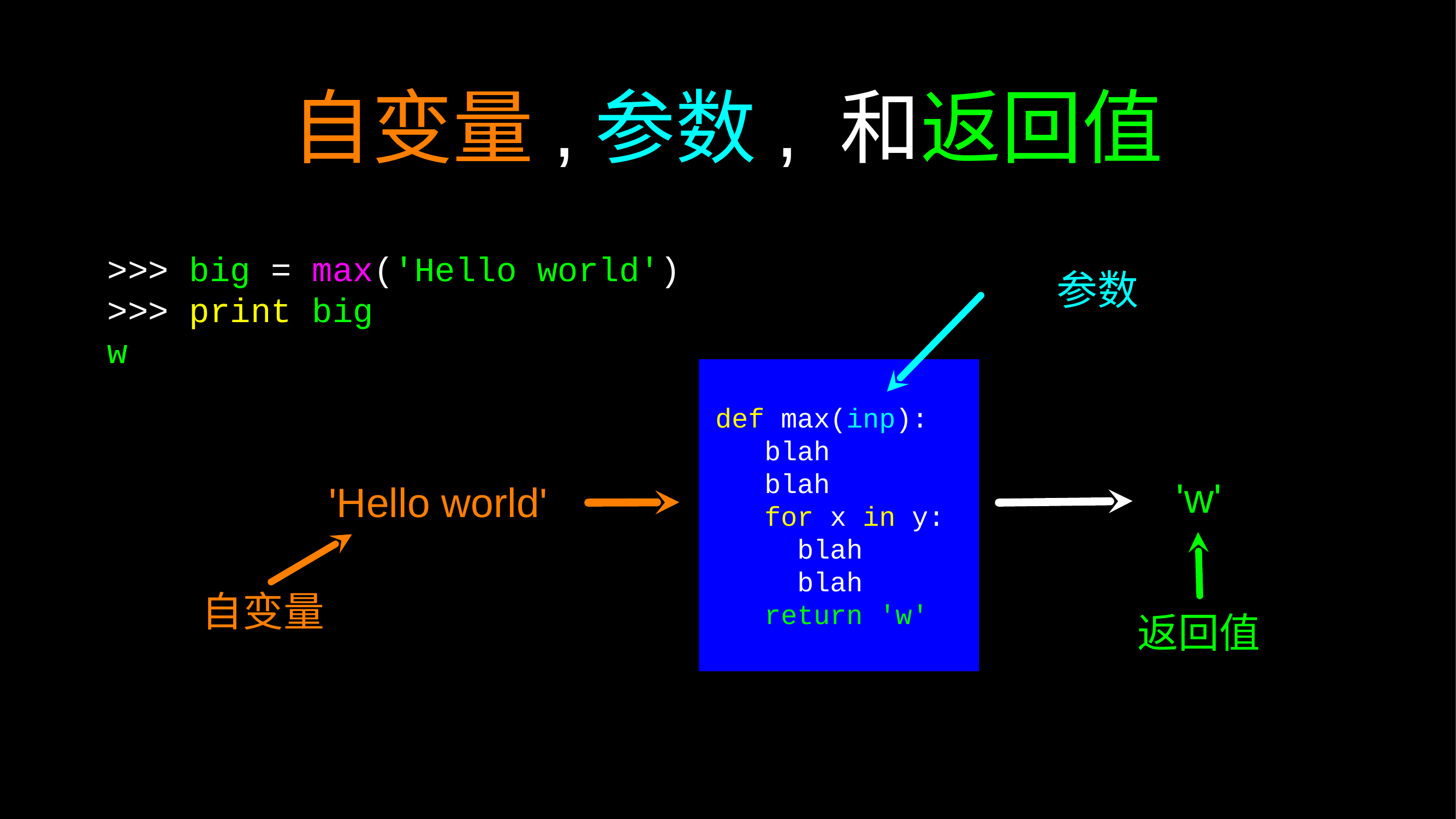

# 自变量,参数, 和返回值
>>> big = max('Hello world')
>>> print big
w
参数
 def max(inp):
    blah
    blah
    for x in y:
      blah
      blah
    return 'w'
'w'
'Hello world'
自变量
返回值